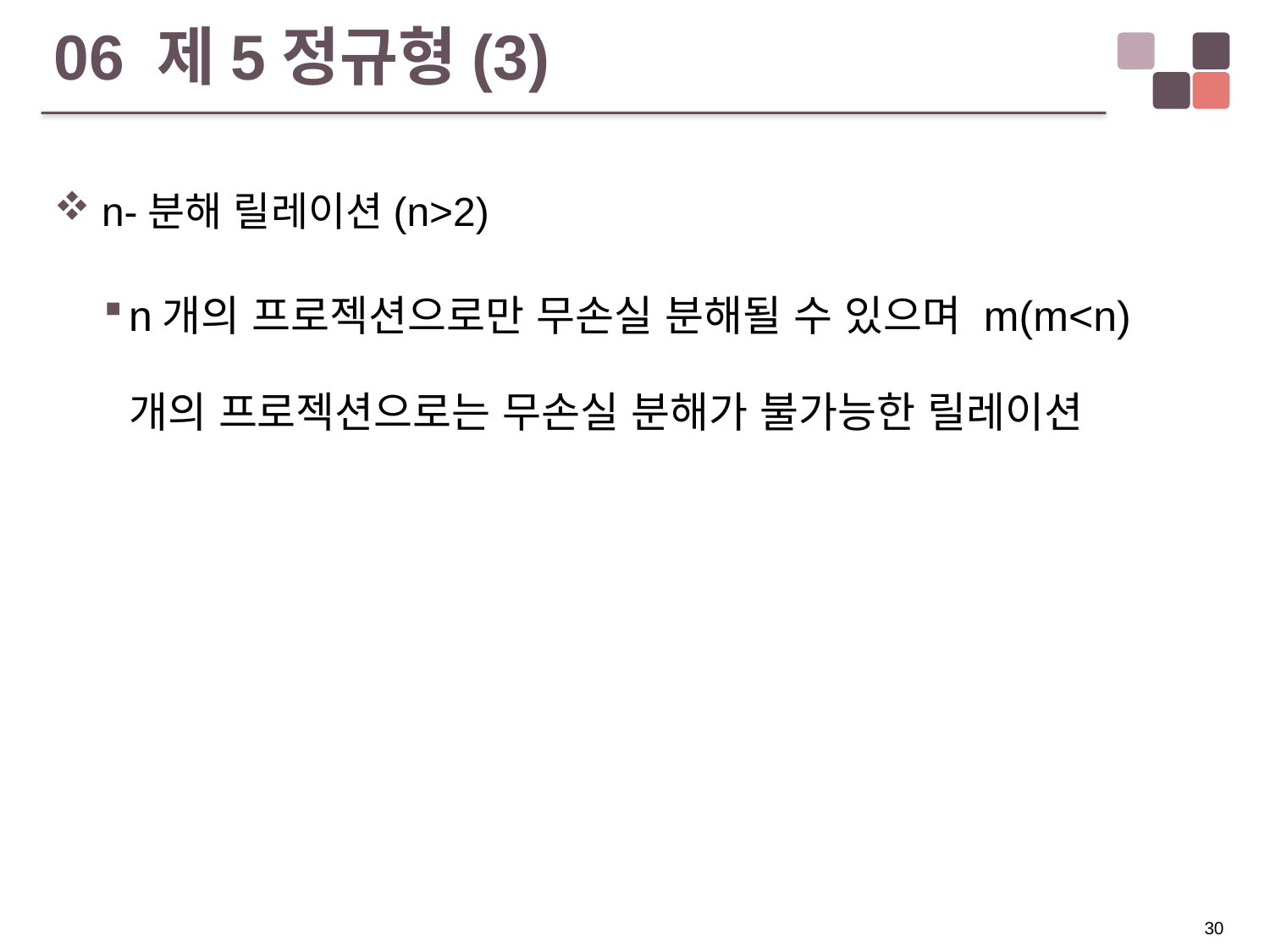

# 06 제5정규형(3)

n-분해 릴레이션(n>2)
n개의 프로젝션으로만 무손실 분해될 수 있으며 m(m<n)개의 프로젝션으로는 무손실 분해가 불가능한 릴레이션